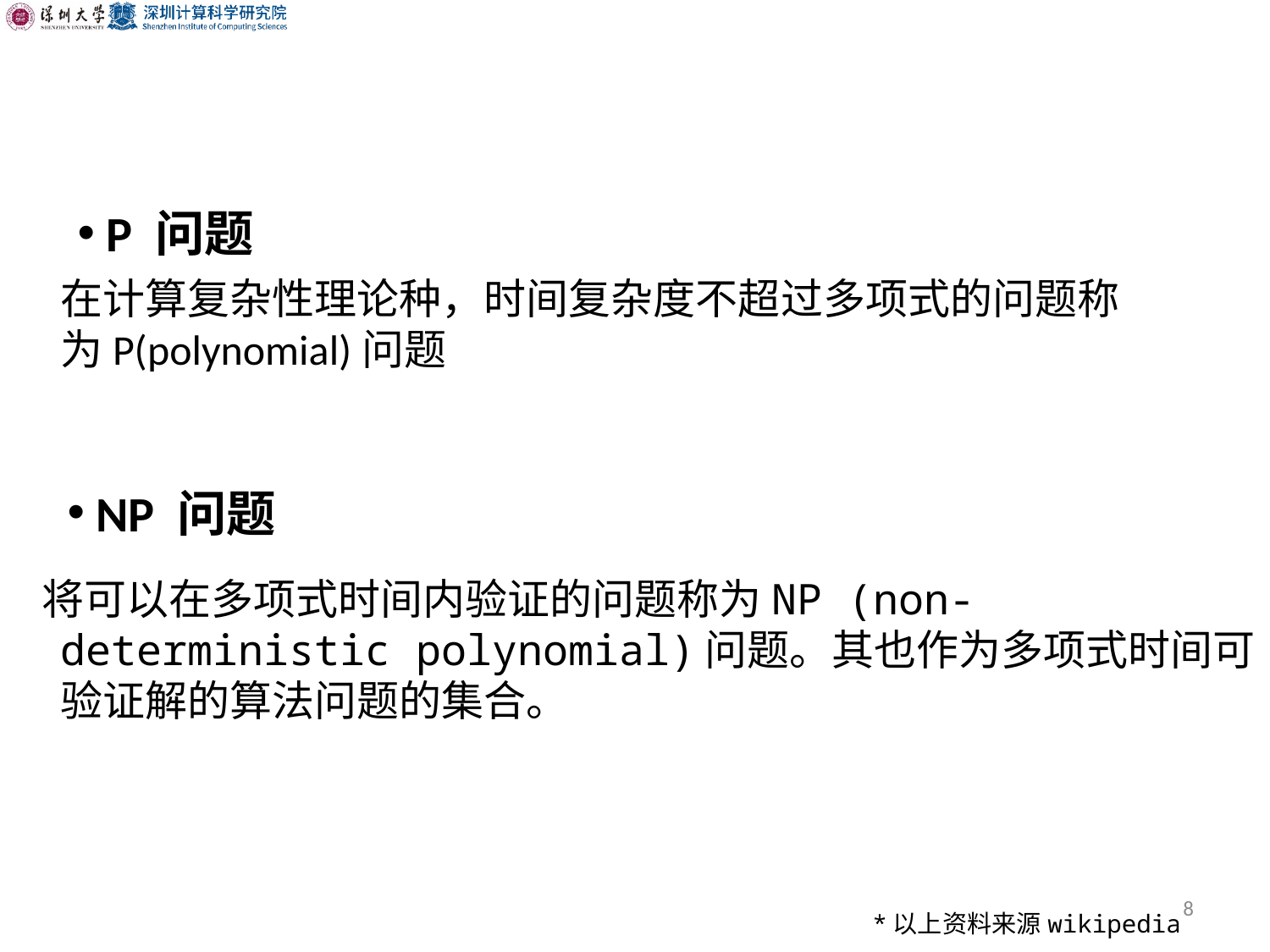

P 问题
    在计算复杂性理论种，时间复杂度不超过多项式的问题称为P(polynomial)问题
 NP 问题
  将可以在多项式时间内验证的问题称为NP (non-deterministic polynomial)问题。其也作为多项式时间可验证解的算法问题的集合。
8
*以上资料来源wikipedia